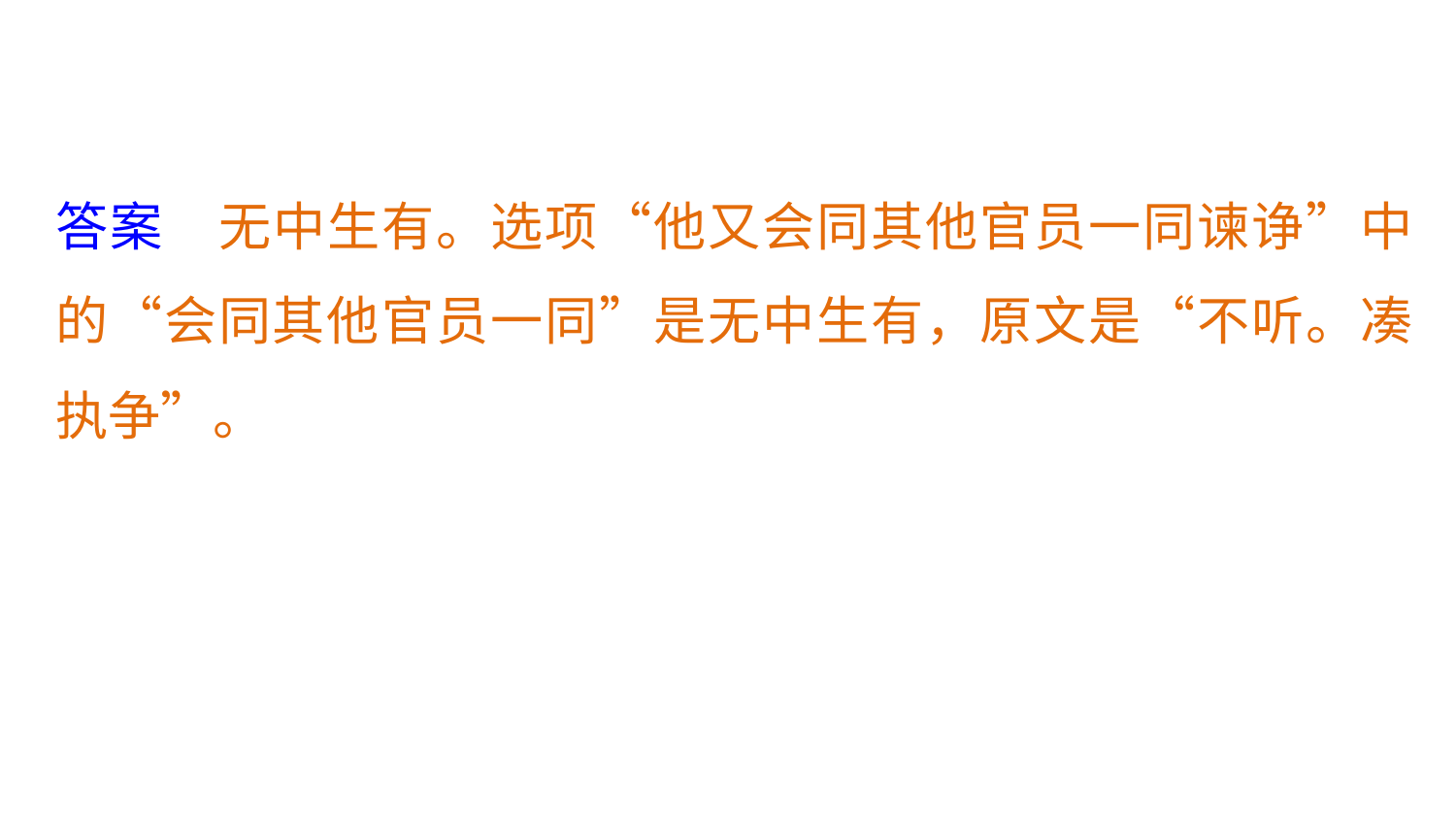

答案　无中生有。选项“他又会同其他官员一同谏诤”中的“会同其他官员一同”是无中生有，原文是“不听。凑执争”。